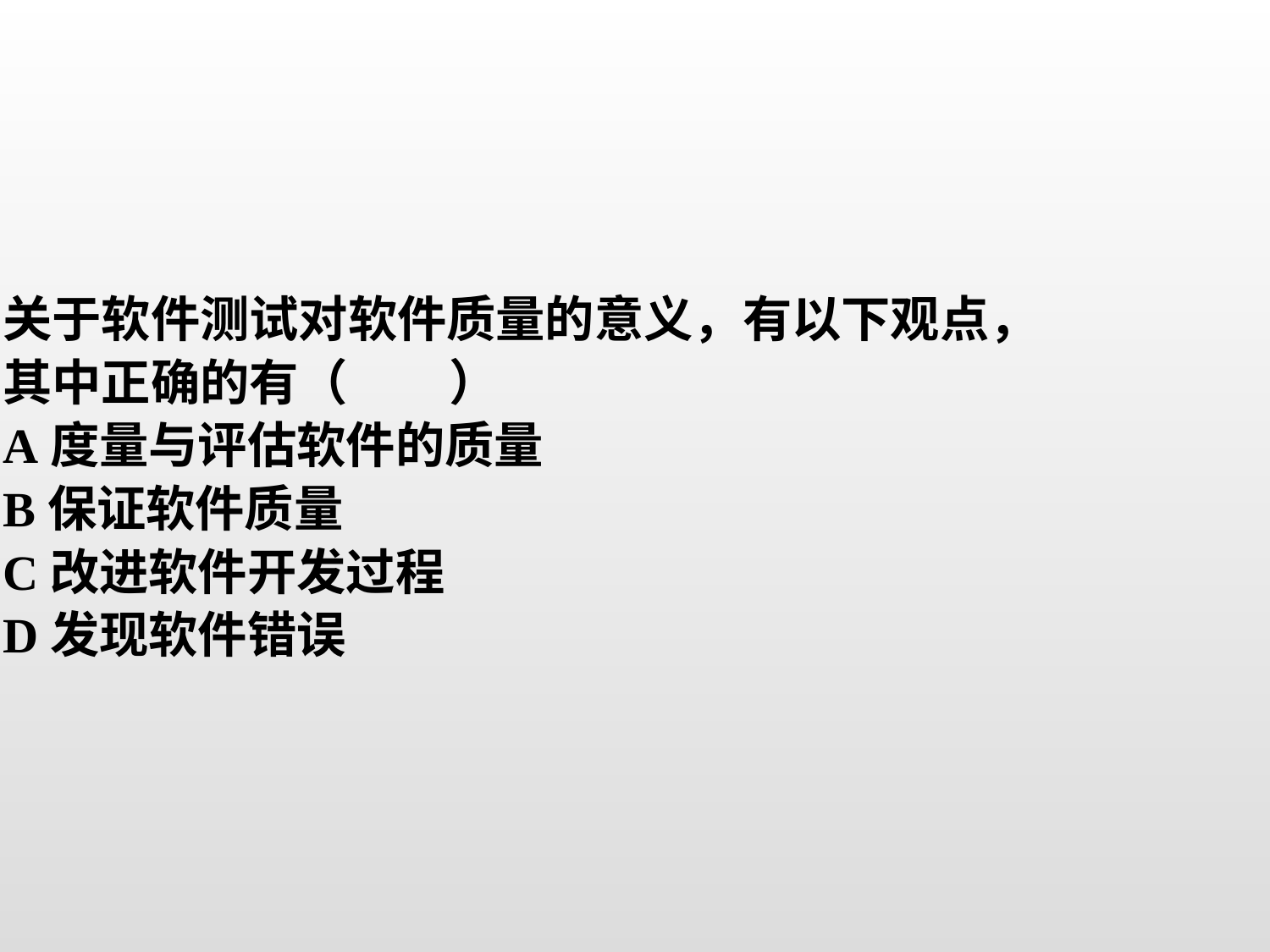

关于软件测试对软件质量的意义，有以下观点，
其中正确的有（         ）
A度量与评估软件的质量
B保证软件质量
C改进软件开发过程
D发现软件错误